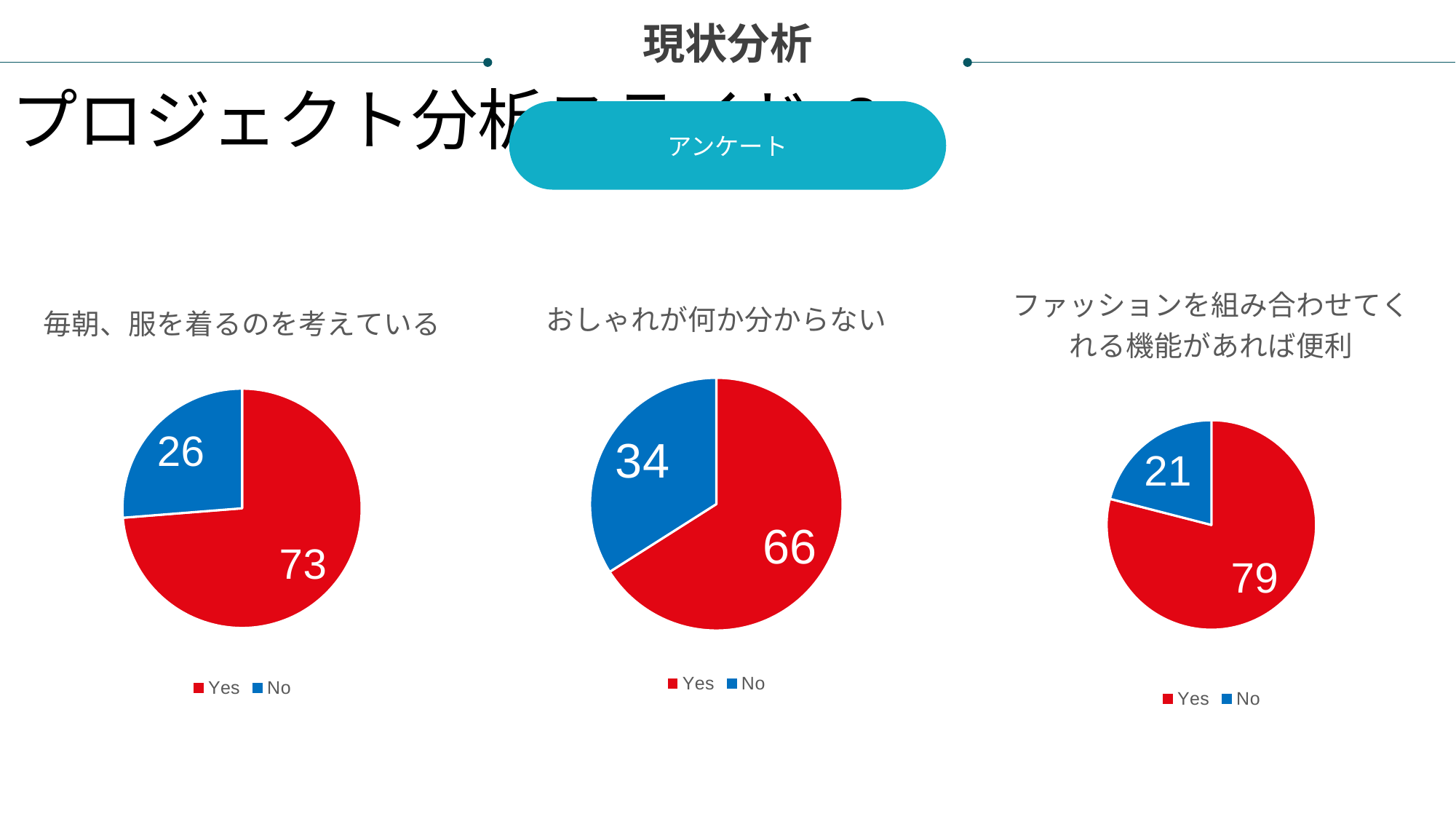

現状分析
プロジェクト分析スライド 3
アンケート

### Chart: ファッションを組み合わせてくれる機能があれば便利

| Category | 毎朝、服を着るのを考えている |
|---|---|
| Yes | 79.0 |
| No | 21.0 |

### Chart: おしゃれが何か分からない

| Category | 毎朝、服を着るのを考えている |
|---|---|
| Yes | 66.0 |
| No | 34.0 |

### Chart:

| Category | 毎朝、服を着るのを考えている |
|---|---|
| Yes | 73.0 |
| No | 26.0 |
市場分析
技術分析
財務分析
経済分析
生態分析